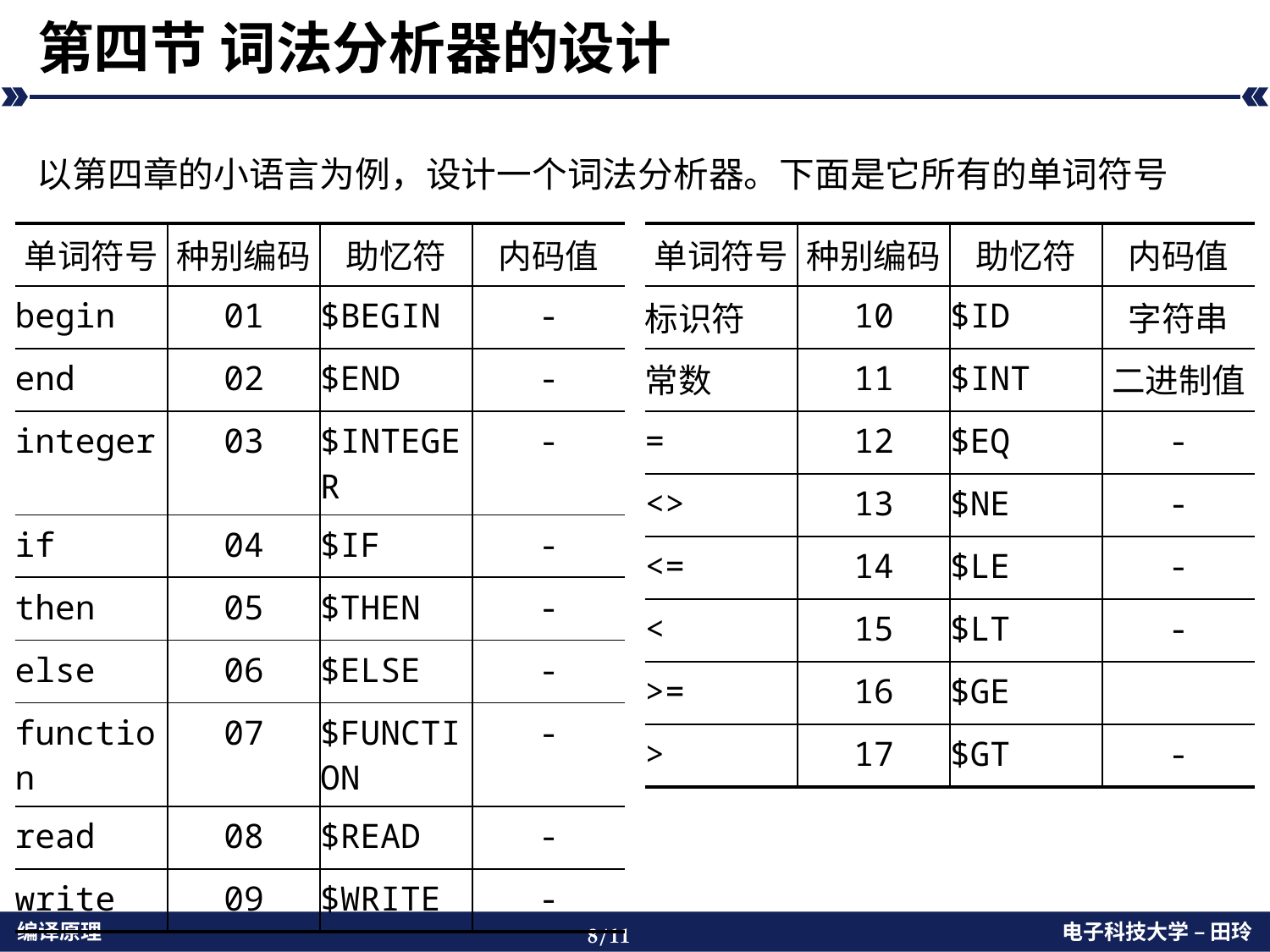

# 第四节 词法分析器的设计
以第四章的小语言为例，设计一个词法分析器。下面是它所有的单词符号
| 单词符号 | 种别编码 | 助忆符 | 内码值 |
| --- | --- | --- | --- |
| begin | 01 | $BEGIN | - |
| end | 02 | $END | - |
| integer | 03 | $INTEGER | - |
| if | 04 | $IF | - |
| then | 05 | $THEN | - |
| else | 06 | $ELSE | - |
| function | 07 | $FUNCTION | - |
| read | 08 | $READ | - |
| write | 09 | $WRITE | - |
| 单词符号 | 种别编码 | 助忆符 | 内码值 |
| --- | --- | --- | --- |
| 标识符 | 10 | $ID | 字符串 |
| 常数 | 11 | $INT | 二进制值 |
| = | 12 | $EQ | - |
| <> | 13 | $NE | - |
| <= | 14 | $LE | - |
| < | 15 | $LT | - |
| >= | 16 | $GE |  |
| > | 17 | $GT | - |